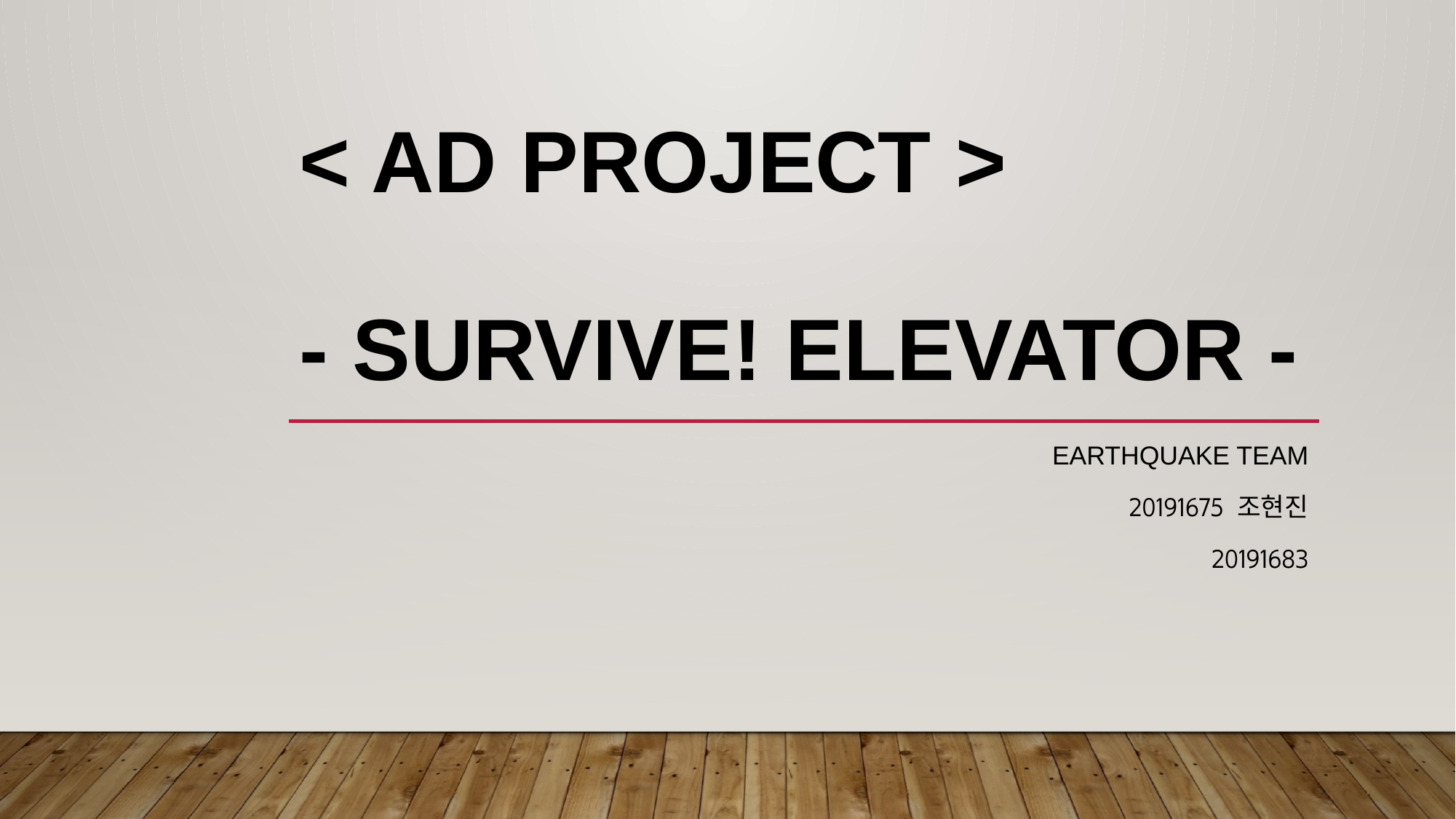

# < AD project > - Survive! Elevator -
Earthquake team
20191675 조현진
     20191683